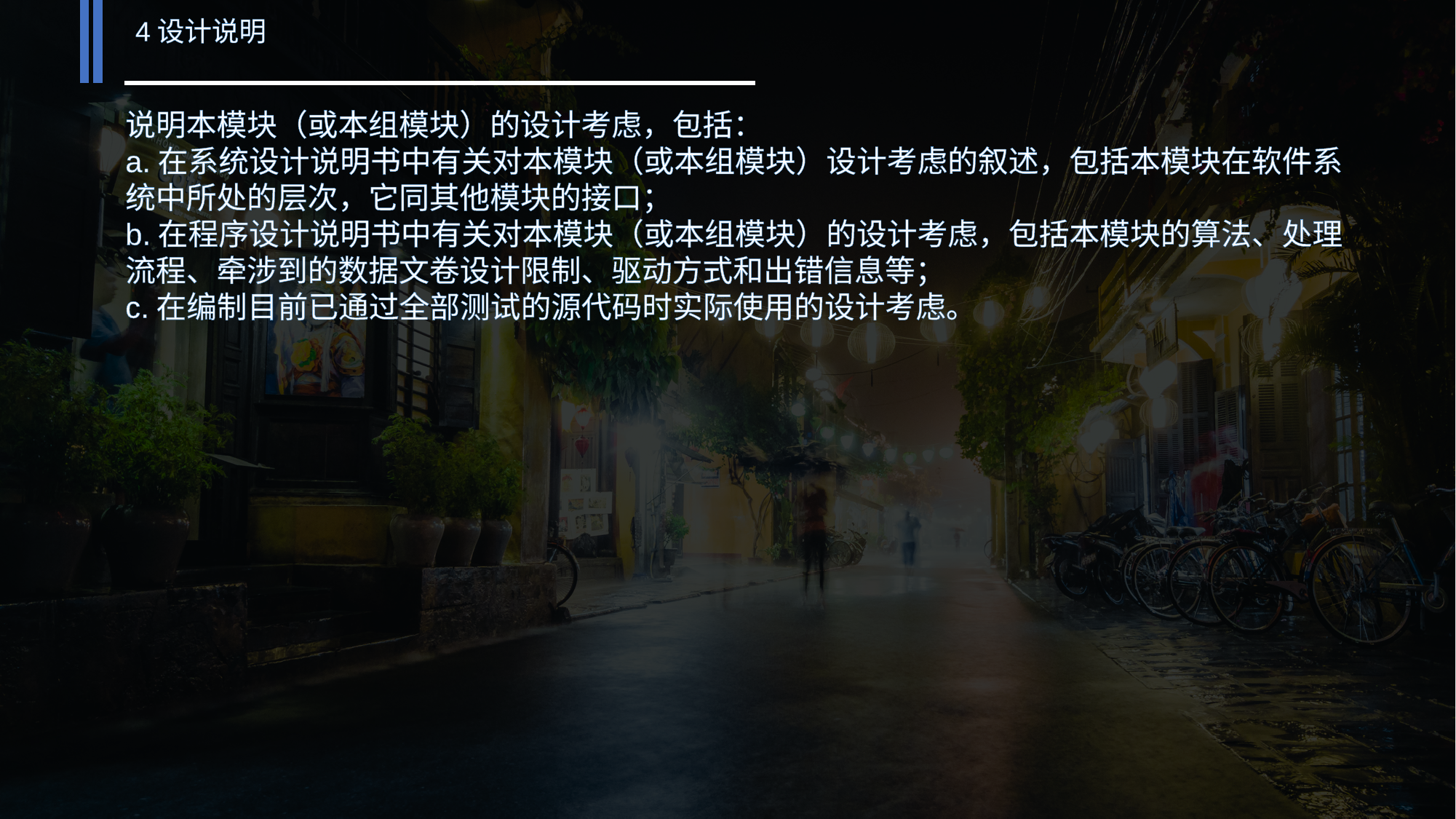

4设计说明
说明本模块（或本组模块）的设计考虑，包括：
a.在系统设计说明书中有关对本模块（或本组模块）设计考虑的叙述，包括本模块在软件系统中所处的层次，它同其他模块的接口；
b.在程序设计说明书中有关对本模块（或本组模块）的设计考虑，包括本模块的算法、处理流程、牵涉到的数据文卷设计限制、驱动方式和出错信息等；
c.在编制目前已通过全部测试的源代码时实际使用的设计考虑。